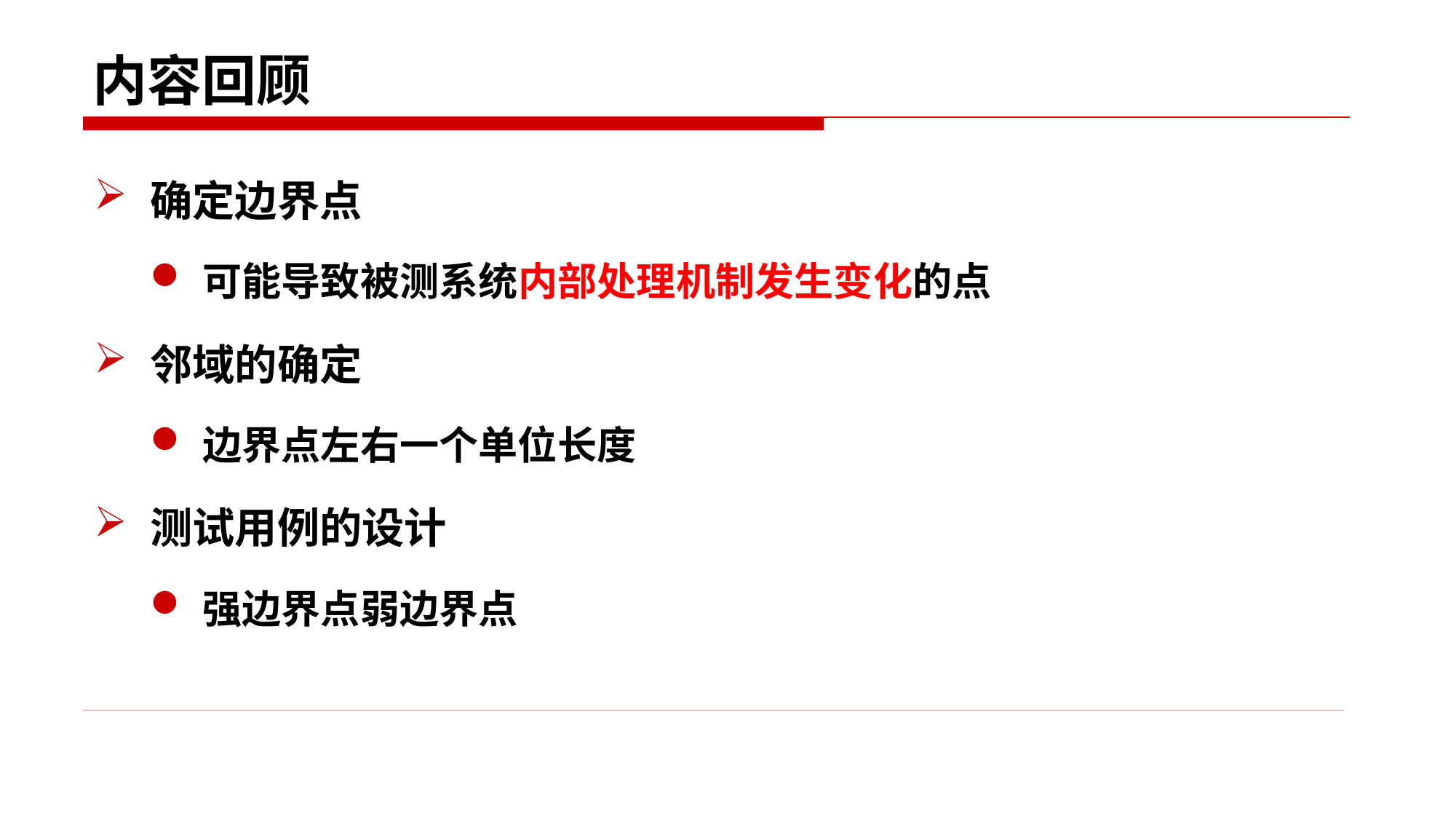

# 内容回顾
确定边界点
可能导致被测系统内部处理机制发生变化的点
邻域的确定
边界点左右一个单位长度
测试用例的设计
强边界点弱边界点